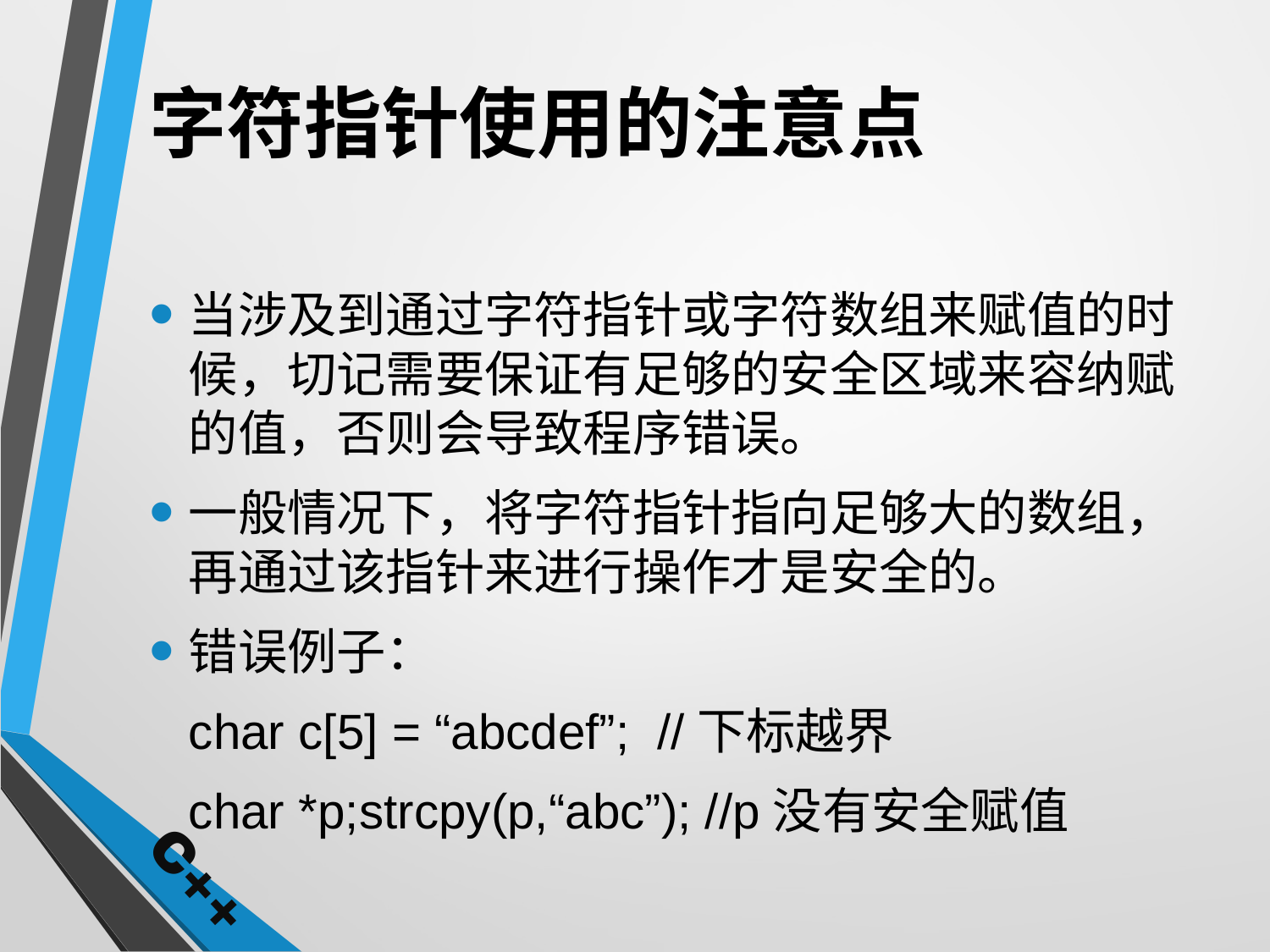

# 字符指针使用的注意点
当涉及到通过字符指针或字符数组来赋值的时候，切记需要保证有足够的安全区域来容纳赋的值，否则会导致程序错误。
一般情况下，将字符指针指向足够大的数组，再通过该指针来进行操作才是安全的。
错误例子：
	char c[5] = “abcdef”;  //下标越界
	char *p;strcpy(p,“abc”); //p没有安全赋值